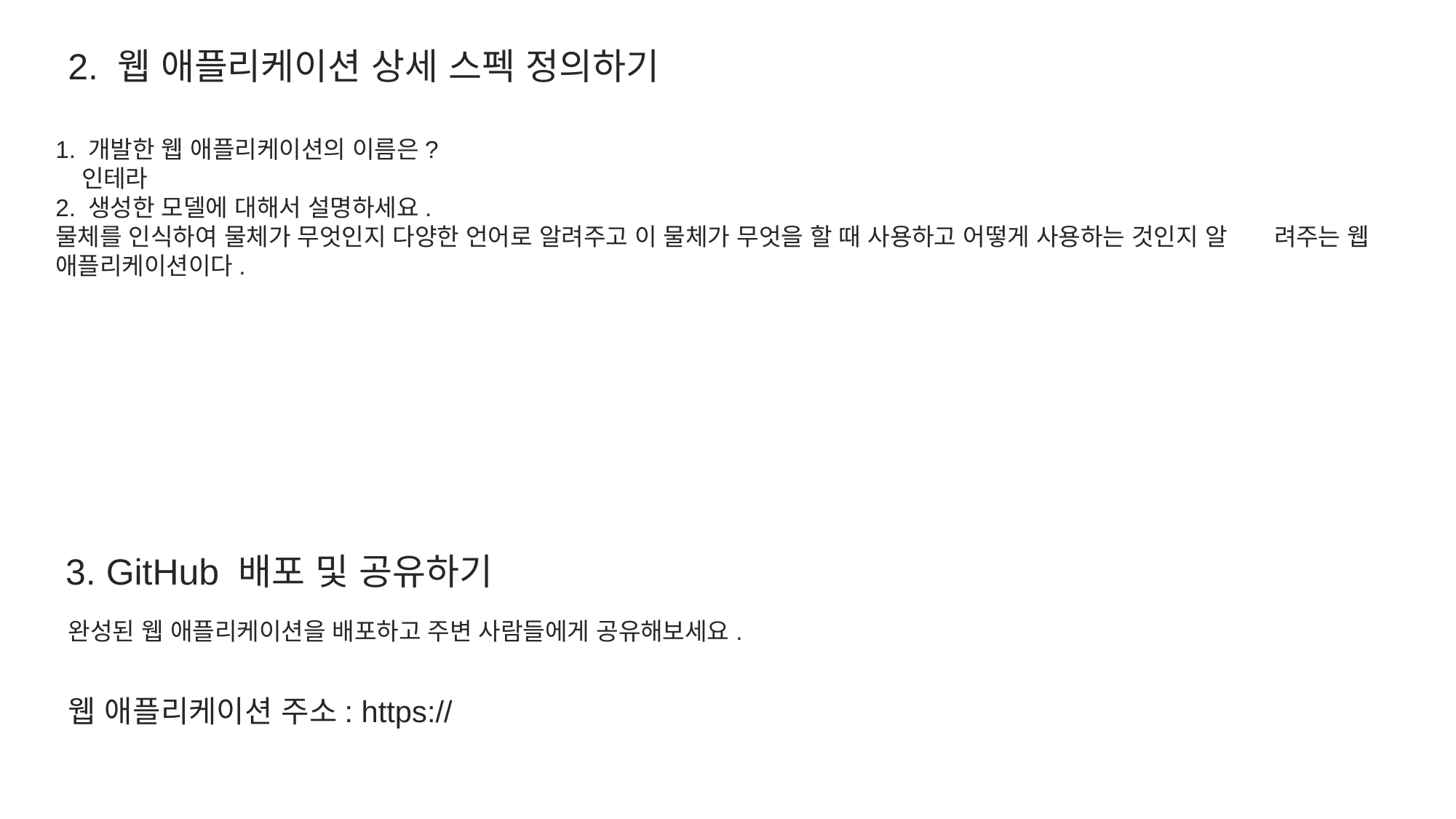

2. 웹 애플리케이션 상세 스펙 정의하기
1. 개발한 웹 애플리케이션의 이름은?
   인테라
2. 생성한 모델에 대해서 설명하세요.
물체를 인식하여 물체가 무엇인지 다양한 언어로 알려주고 이 물체가 무엇을 할 때 사용하고 어떻게 사용하는 것인지 알       려주는 웹 애플리케이션이다.
3. GitHub 배포 및 공유하기
완성된 웹 애플리케이션을 배포하고 주변 사람들에게 공유해보세요.
웹 애플리케이션 주소: https://